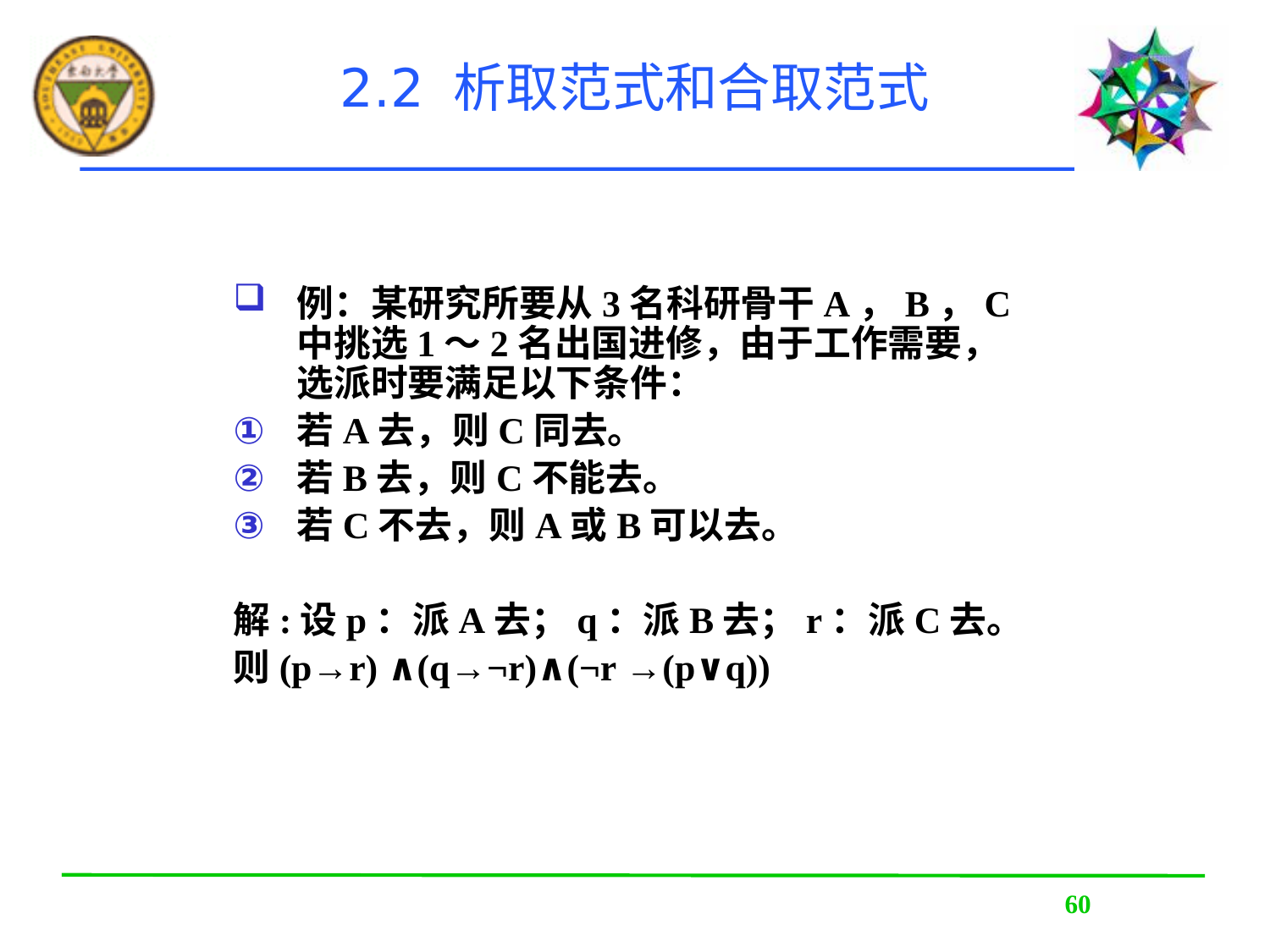

# 2.2 析取范式和合取范式
例：某研究所要从3名科研骨干A，B，C中挑选1～2名出国进修，由于工作需要，选派时要满足以下条件：
若A去，则C同去。
若B去，则C不能去。
若C不去，则A或B可以去。

解:设p：派A去；q：派B去；r：派C去。
则(p→r) ∧(q→¬r)∧(¬r →(p∨q))